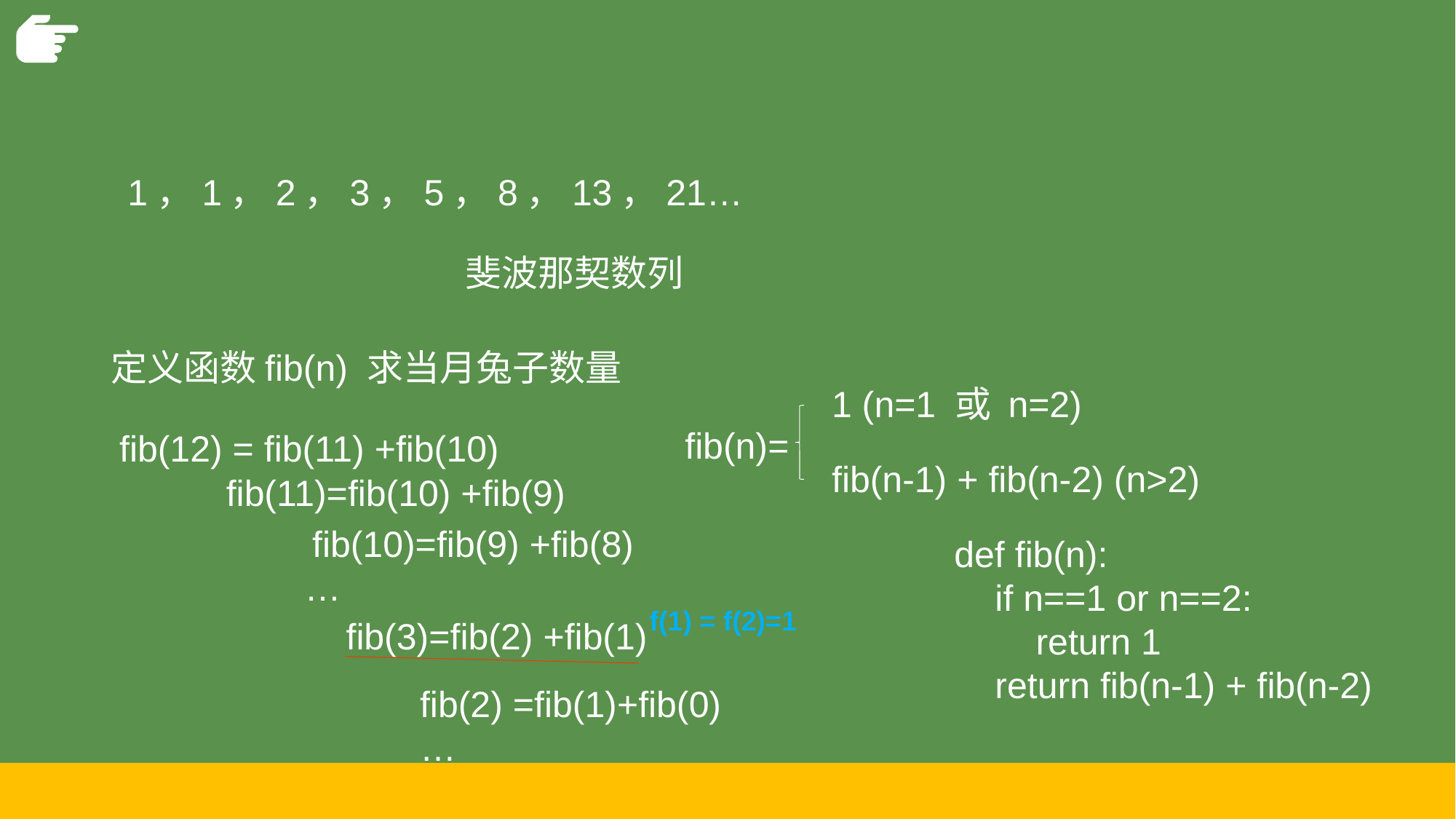

#
1，1，2，3，5，8，13，21…
斐波那契数列
定义函数fib(n) 求当月兔子数量
1 (n=1 或 n=2)

fib(n)=
fib(12) = fib(11) +fib(10)
fib(n-1) + fib(n-2) (n>2)
fib(11)=fib(10) +fib(9)
 fib(10)=fib(9) +fib(8)
…
def fib(n):
    if n==1 or n==2:
        return 1
    return fib(n-1) + fib(n-2)
f(1) = f(2)=1
fib(3)=fib(2) +fib(1)
fib(2) =fib(1)+fib(0)
…